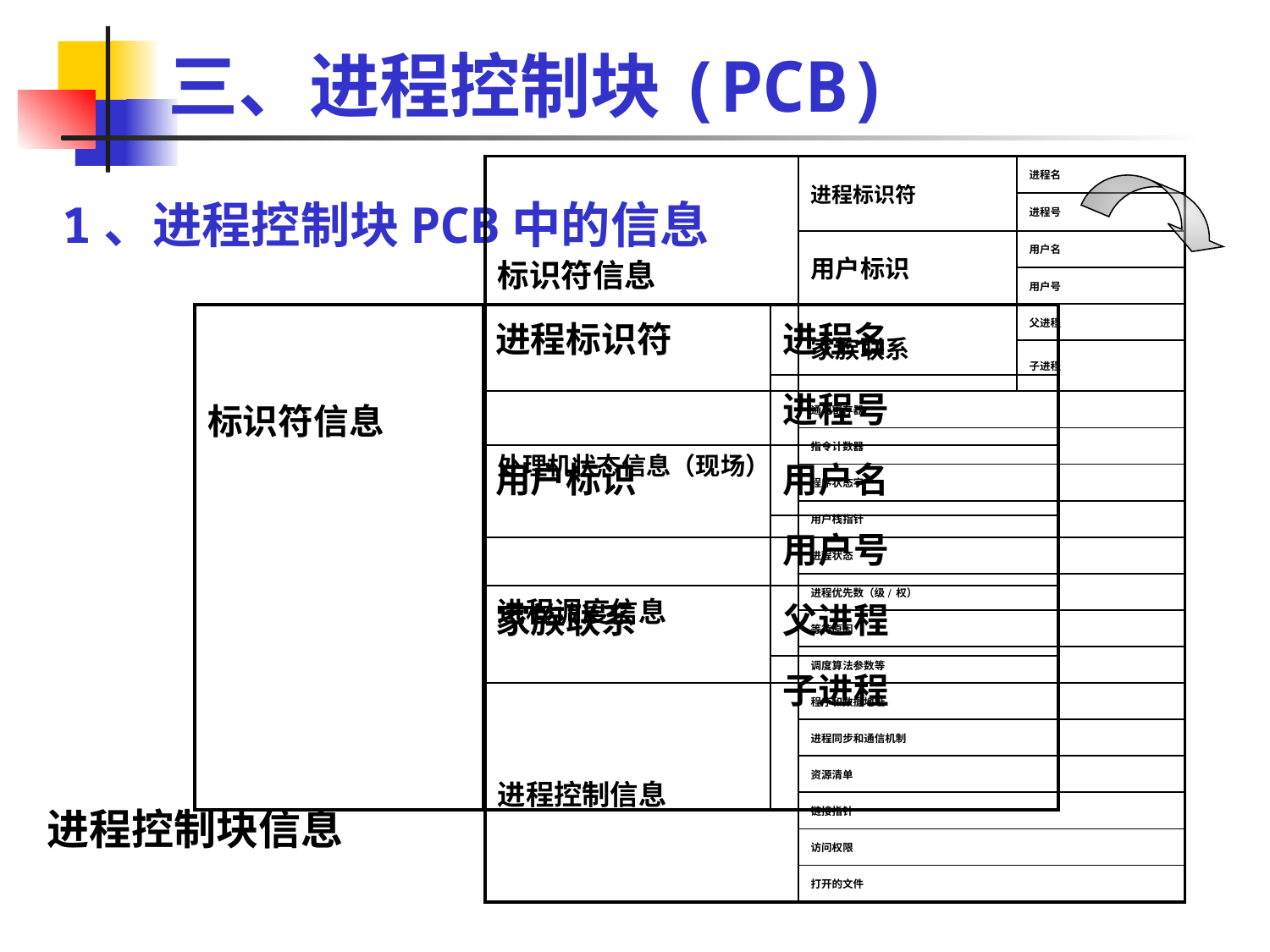

三、进程控制块(PCB)
| 标识符信息 | 进程标识符 | 进程名 |
| --- | --- | --- |
|  |  | 进程号 |
|  | 用户标识 | 用户名 |
|  |  | 用户号 |
|  | 家族联系 | 父进程 |
|  |  | 子进程 |
| 处理机状态信息（现场） | 通用寄存器 |  |
|  | 指令计数器 |  |
|  | 程序状态字 |  |
|  | 用户栈指针 |  |
| 进程调度信息 | 进程状态 |  |
|  | 进程优先数（级/权） |  |
|  | 等待原因 |  |
|  | 调度算法参数等 |  |
| 进程控制信息 | 程序和数据地址 |  |
|  | 进程同步和通信机制 |  |
|  | 资源清单 |  |
|  | 链接指针 |  |
|  | 访问权限 |  |
|  | 打开的文件 |  |
1、进程控制块PCB中的信息

| 标识符信息 | 进程标识符 | 进程名 |
| --- | --- | --- |
|  |  | 进程号 |
|  | 用户标识 | 用户名 |
|  |  | 用户号 |
|  | 家族联系 | 父进程 |
|  |  | 子进程 |
进程控制块信息